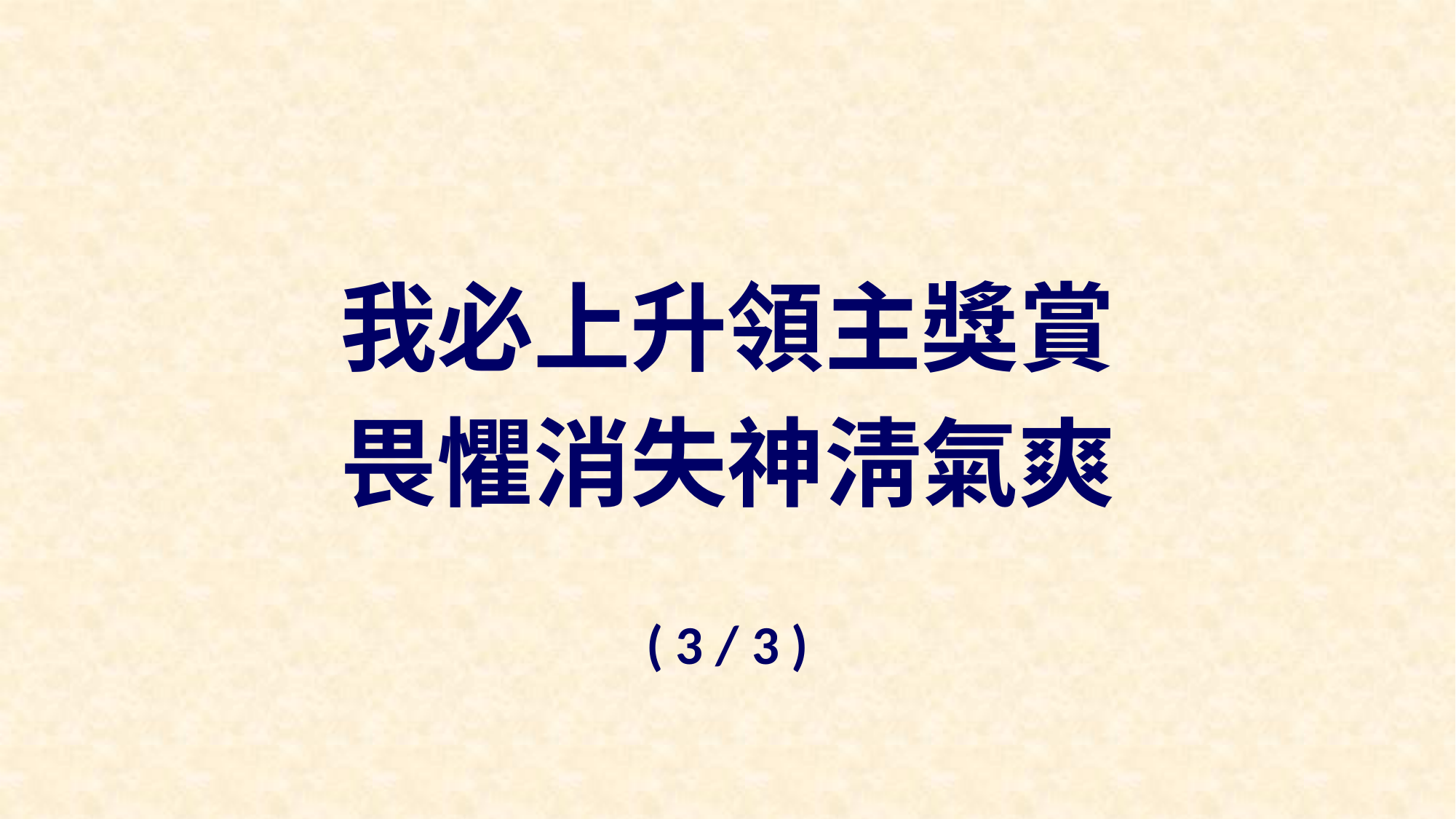

我必上升領主獎賞
畏懼消失神淸氣爽
( 3 / 3 )